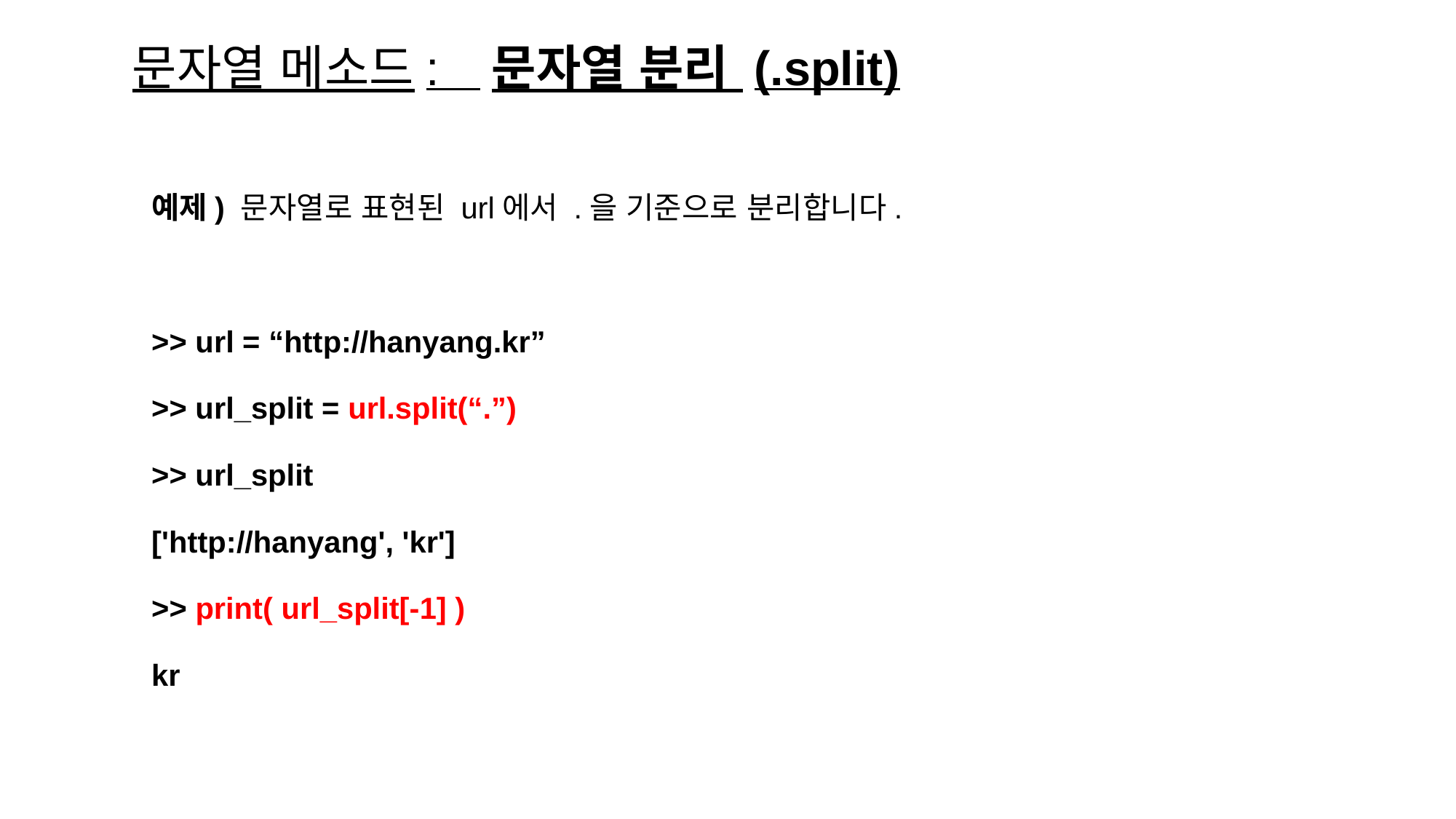

# 문자열 메소드:   문자열 분리 (.split)
예제) 문자열로 표현된 url에서 .을 기준으로 분리합니다.

>> url = “http://hanyang.kr”
>> url_split = url.split(“.”)
>> url_split
['http://hanyang', 'kr']
>> print( url_split[-1] )
kr